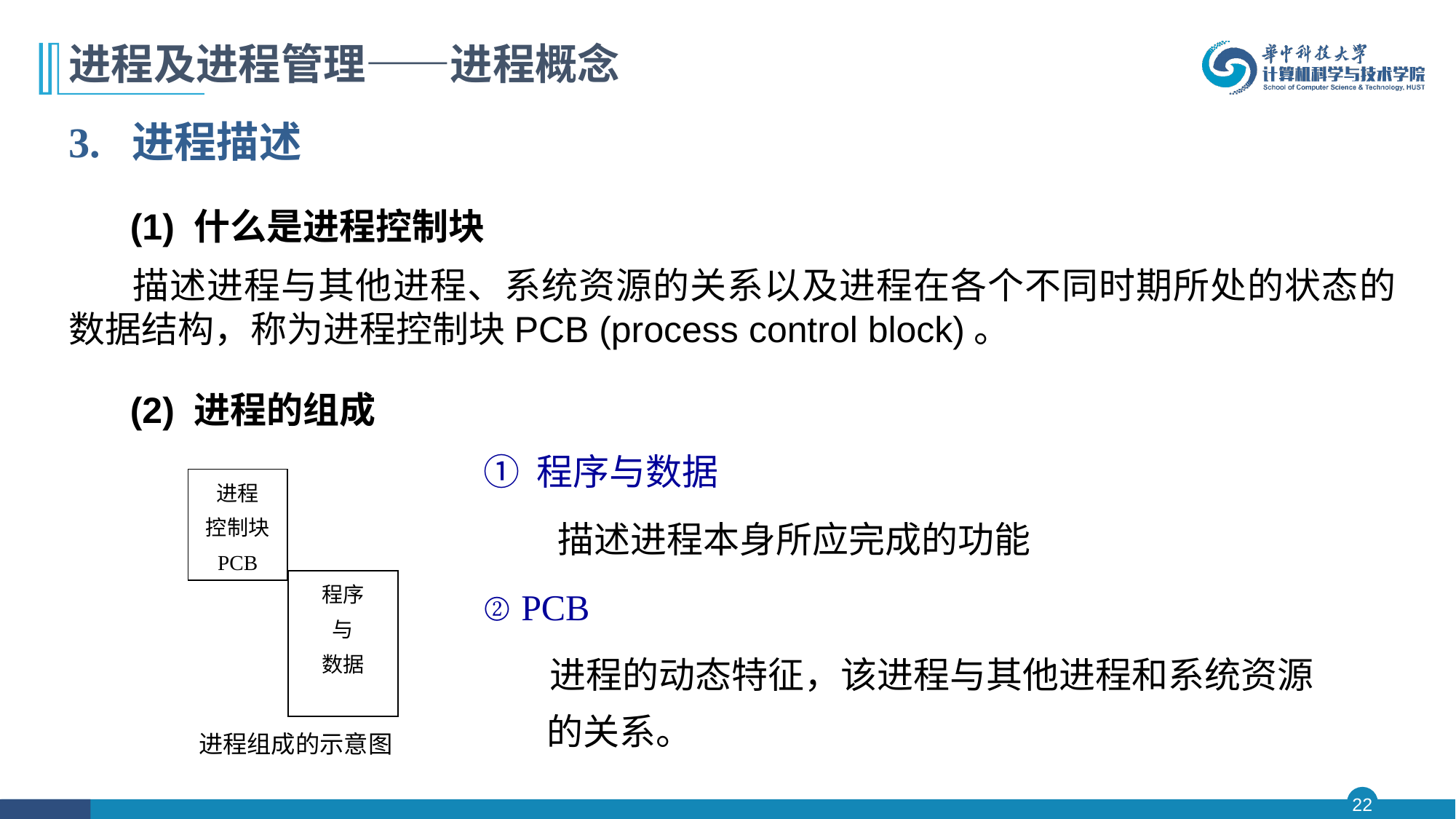

# 进程及进程管理——进程概念
3.  进程描述
      (1) 什么是进程控制块
      描述进程与其他进程、系统资源的关系以及进程在各个不同时期所处的状态的数据结构，称为进程控制块PCB (process control block)。
      (2) 进程的组成

① 程序与数据
        描述进程本身所应完成的功能
② PCB
       进程的动态特征，该进程与其他进程和系统资源的关系。
进程
控制块
PCB
程序
与
数据

进程组成的示意图